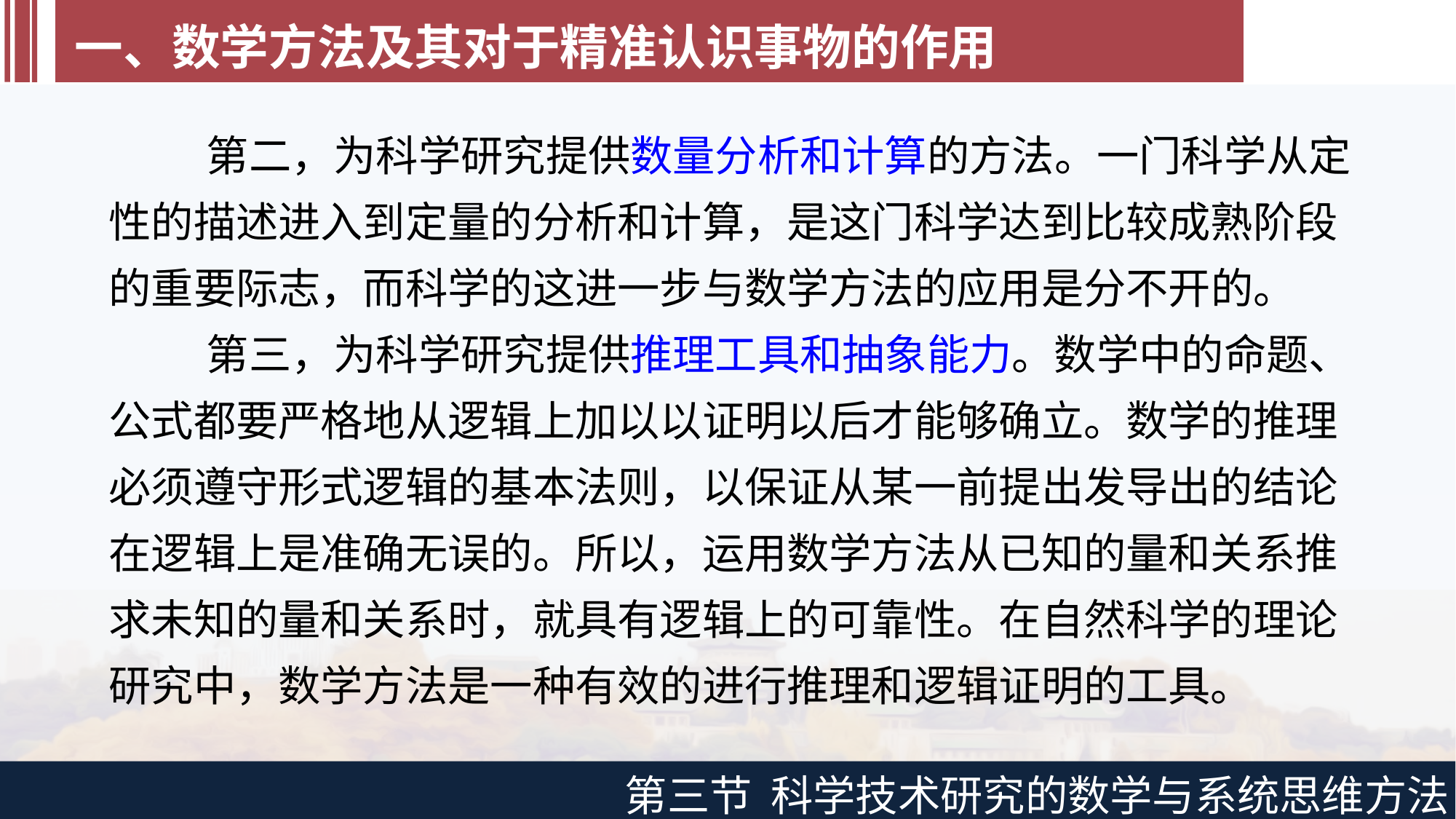

一、数学方法及其对于精准认识事物的作用
第二，为科学研究提供数量分析和计算的方法。一门科学从定性的描述进入到定量的分析和计算，是这门科学达到比较成熟阶段的重要际志，而科学的这进一步与数学方法的应用是分不开的。
第三，为科学研究提供推理工具和抽象能力。数学中的命题、公式都要严格地从逻辑上加以以证明以后才能够确立。数学的推理必须遵守形式逻辑的基本法则，以保证从某一前提出发导出的结论在逻辑上是准确无误的。所以，运用数学方法从已知的量和关系推求未知的量和关系时，就具有逻辑上的可靠性。在自然科学的理论研究中，数学方法是一种有效的进行推理和逻辑证明的工具。
第三节  科学技术研究的数学与系统思维方法